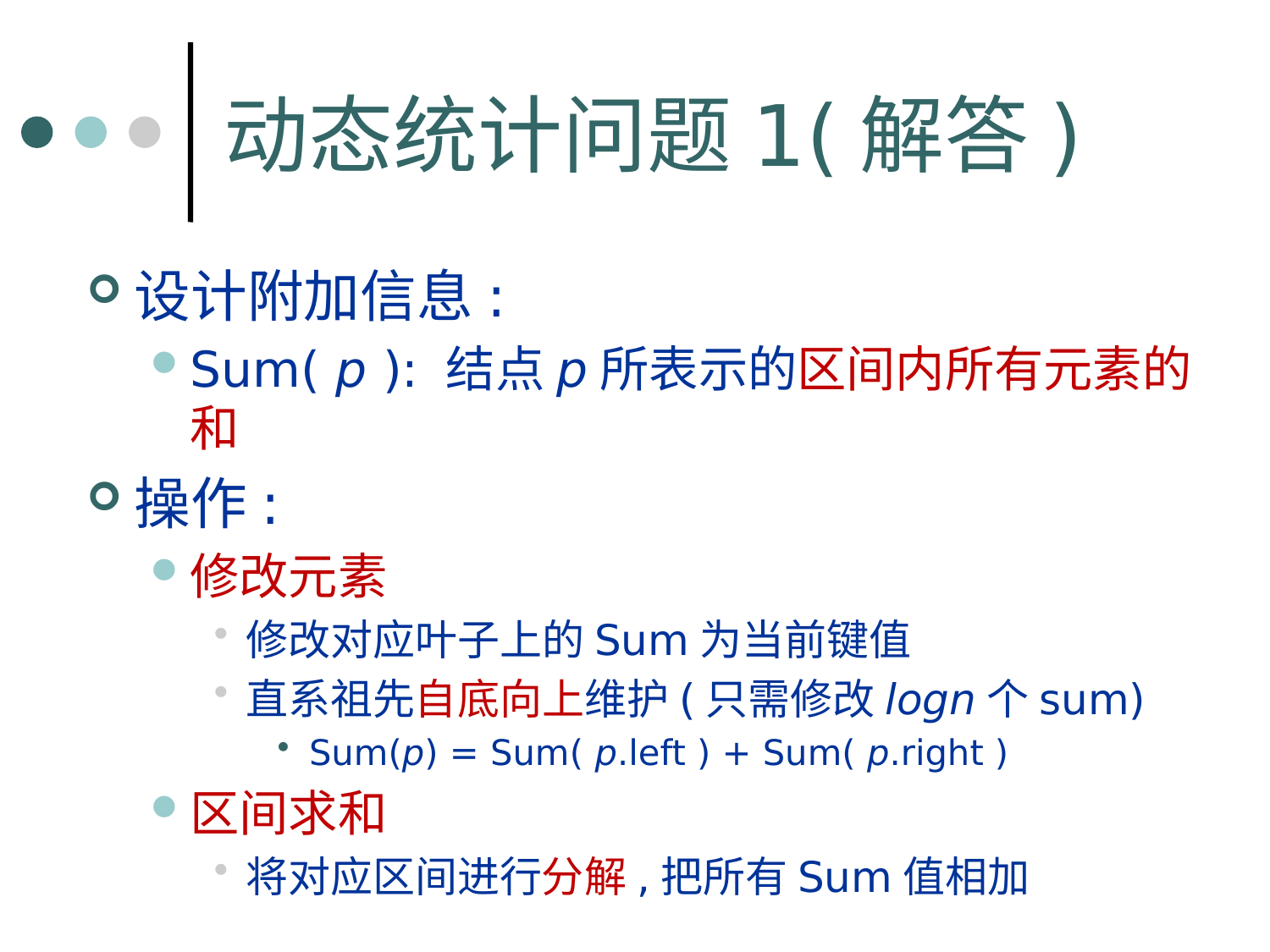

# 动态统计问题1(解答)
设计附加信息:
Sum( p ): 结点p所表示的区间内所有元素的和
操作:
修改元素
修改对应叶子上的Sum为当前键值
直系祖先自底向上维护(只需修改logn个sum)
Sum(p) = Sum( p.left ) + Sum( p.right )
区间求和
将对应区间进行分解,把所有Sum值相加